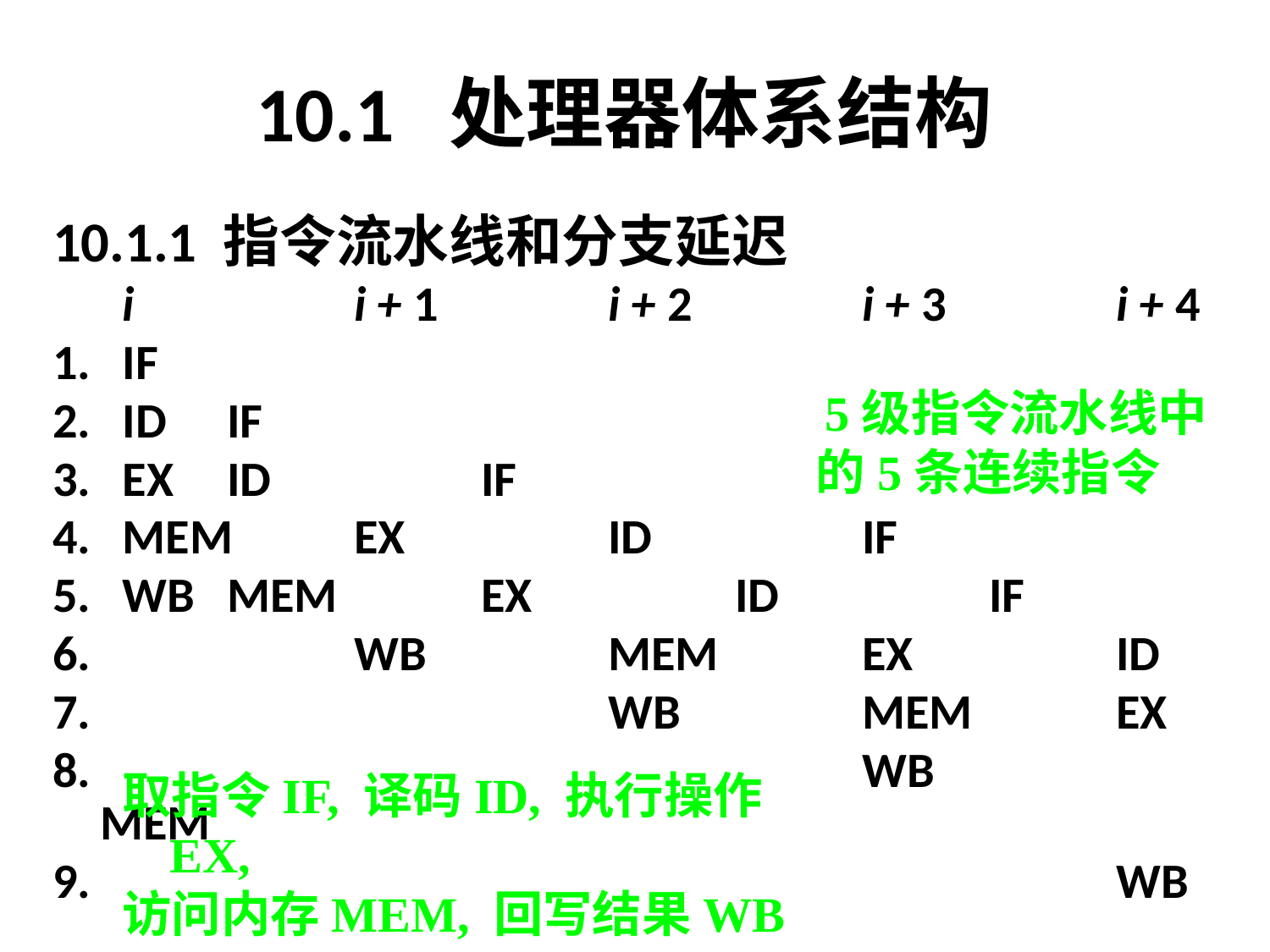

# 10.1  处理器体系结构
10.1.1 指令流水线和分支延迟
	  i		i + 1		i + 2		i + 3		i + 4
1.	  IF
2.	  ID	IF
3.	  EX	ID		IF
4.	  MEM	EX		ID		IF
5.	  WB	MEM		EX		ID		IF
6.			WB		MEM		EX		ID
7.					WB		MEM		EX
8.							WB		MEM
9.									WB
5级指令流水线中
的5条连续指令
取指令IF, 译码ID, 执行操作EX,
访问内存MEM, 回写结果WB